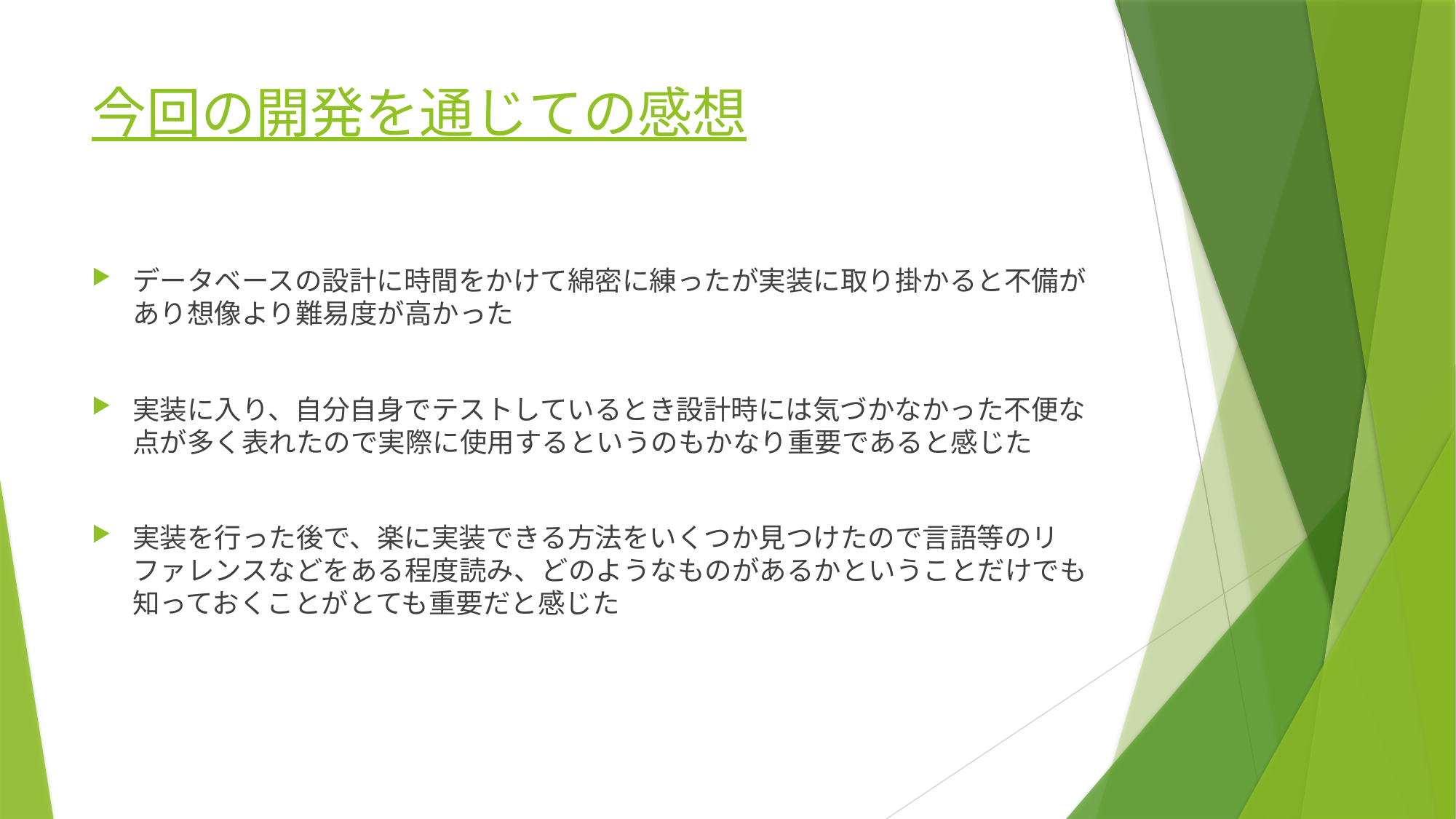

# 今回の開発を通じての感想
データベースの設計に時間をかけて綿密に練ったが実装に取り掛かると不備があり想像より難易度が高かった

実装に入り、自分自身でテストしているとき設計時には気づかなかった不便な点が多く表れたので実際に使用するというのもかなり重要であると感じた

実装を行った後で、楽に実装できる方法をいくつか見つけたので言語等のリファレンスなどをある程度読み、どのようなものがあるかということだけでも知っておくことがとても重要だと感じた